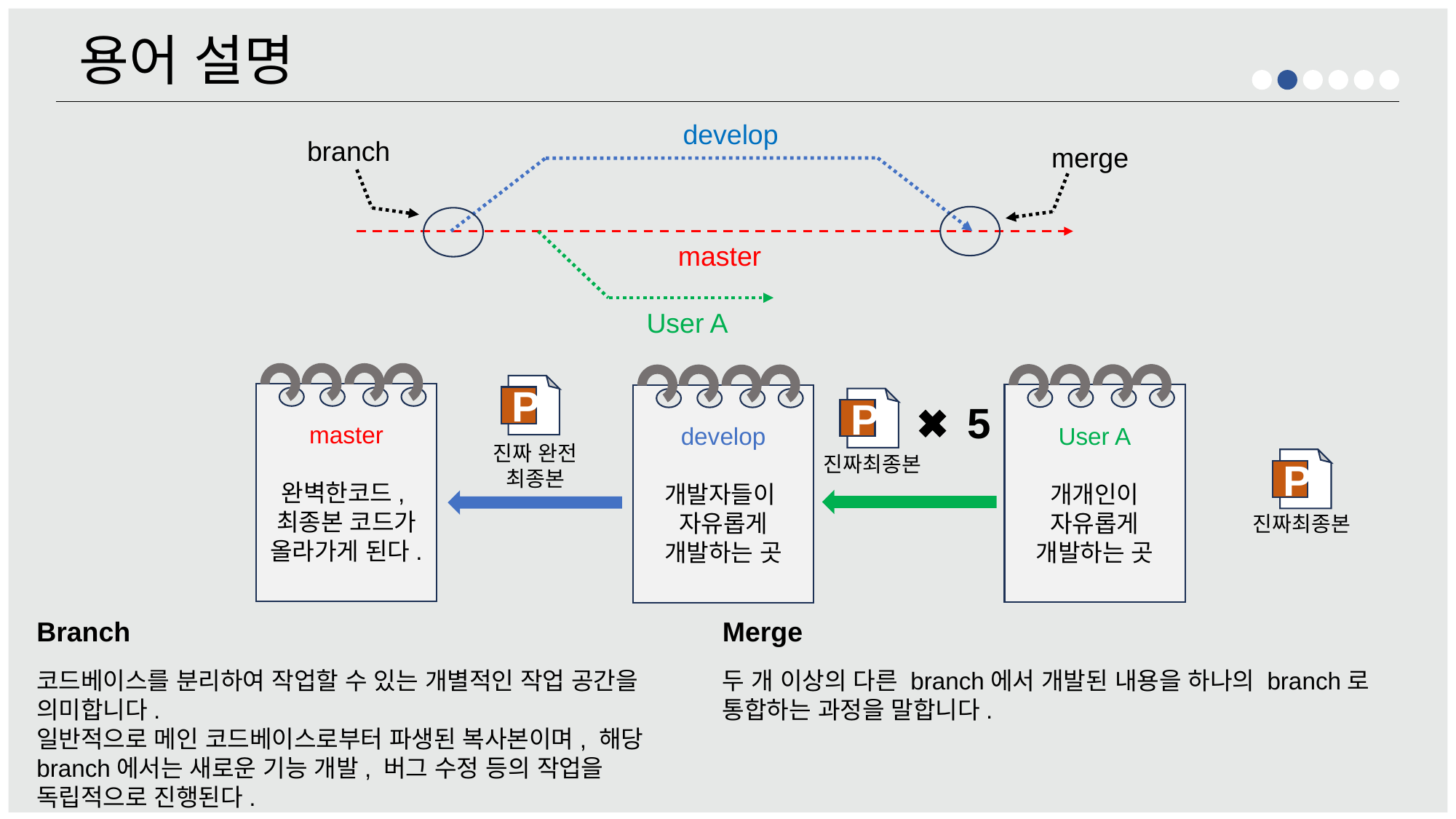

용어 설명

develop
branch
merge

master
User A

master

완벽한코드,
최종본 코드가 올라가게 된다.

User A

개개인이
자유롭게
개발하는 곳

develop

개발자들이
자유롭게
개발하는 곳

P
진짜 완전
최종본

P
진짜최종본
5

P
진짜최종본

P
최종본

P
최최종본

P
최최최종본
Merge

두 개 이상의 다른 branch에서 개발된 내용을 하나의 branch로 통합하는 과정을 말합니다.
Branch

코드베이스를 분리하여 작업할 수 있는 개별적인 작업 공간을 의미합니다.
일반적으로 메인 코드베이스로부터 파생된 복사본이며, 해당 branch에서는 새로운 기능 개발, 버그 수정 등의 작업을 독립적으로 진행된다.